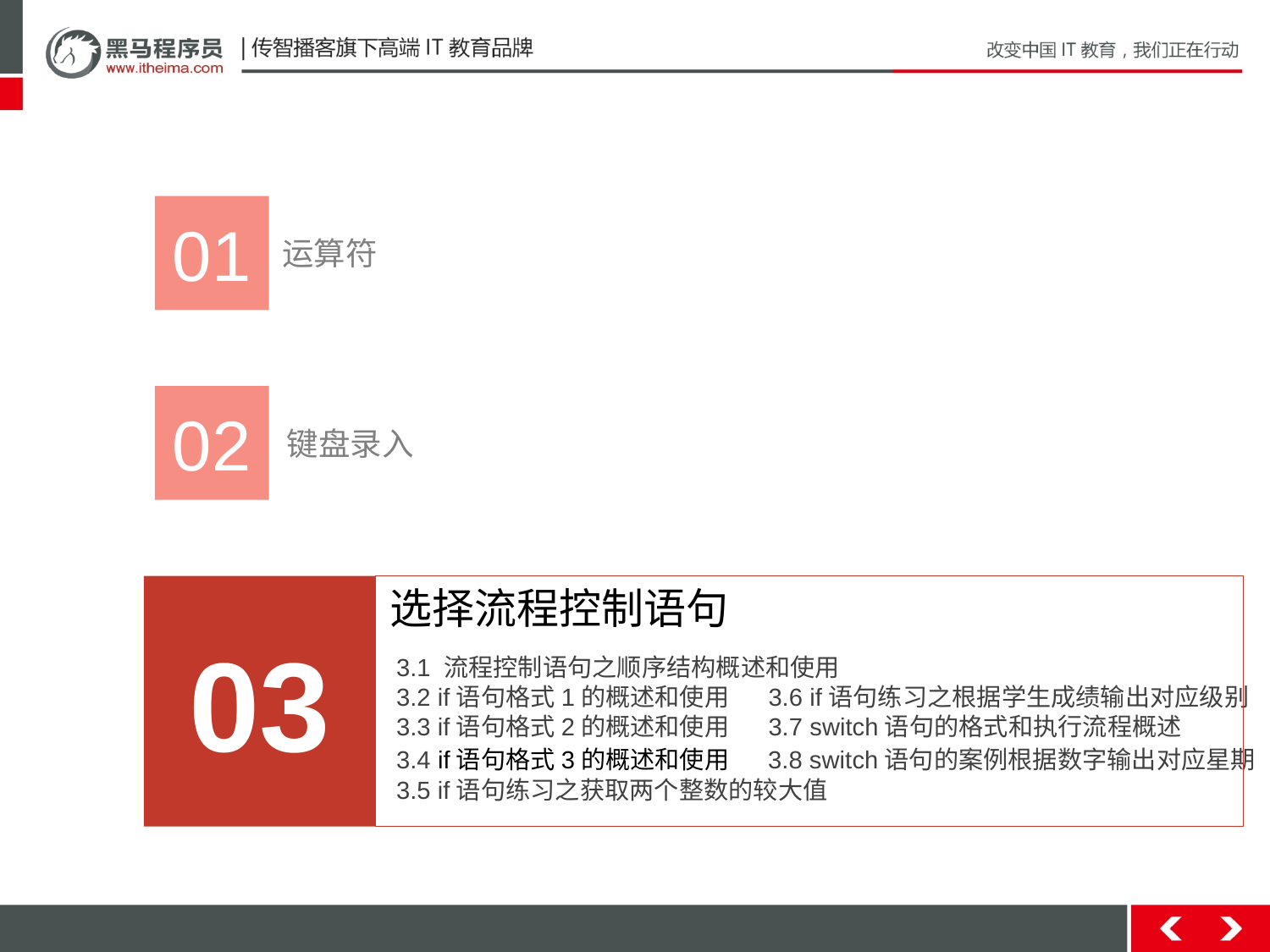

01
运算符
02
键盘录入

03
选择流程控制语句

3.1 流程控制语句之顺序结构概述和使用
3.2 if语句格式1的概述和使用      3.6 if语句练习之根据学生成绩输出对应级别
3.3 if语句格式2的概述和使用      3.7 switch语句的格式和执行流程概述
3.4 if语句格式3的概述和使用     3.8 switch语句的案例根据数字输出对应星期
3.5 if语句练习之获取两个整数的较大值